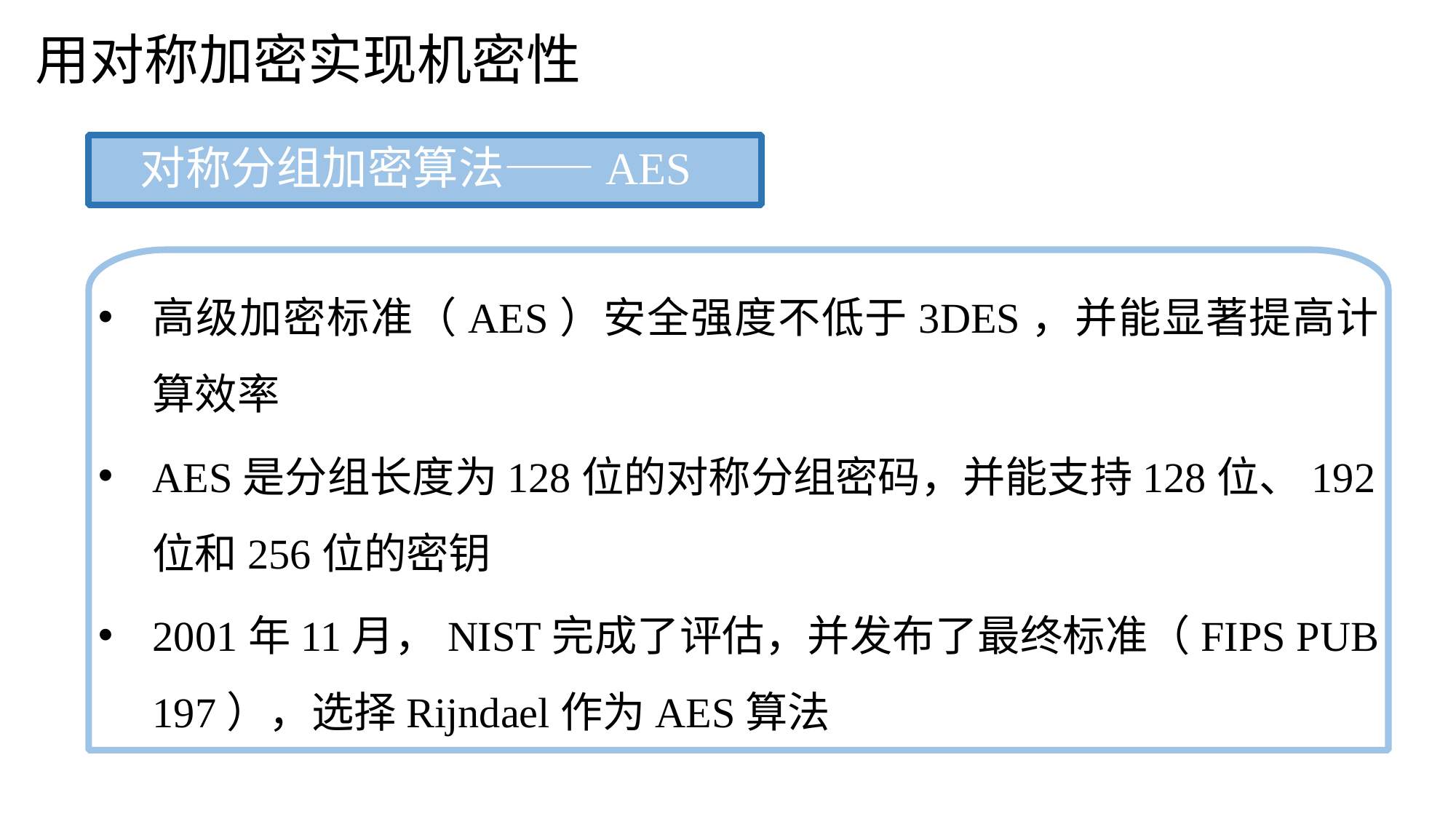

用对称加密实现机密性

对称分组加密算法——AES
高级加密标准（AES）安全强度不低于3DES，并能显著提高计算效率
AES是分组长度为128位的对称分组密码，并能支持128位、192位和256位的密钥
2001年11月，NIST完成了评估，并发布了最终标准（FIPS PUB 197），选择Rijndael作为AES算法